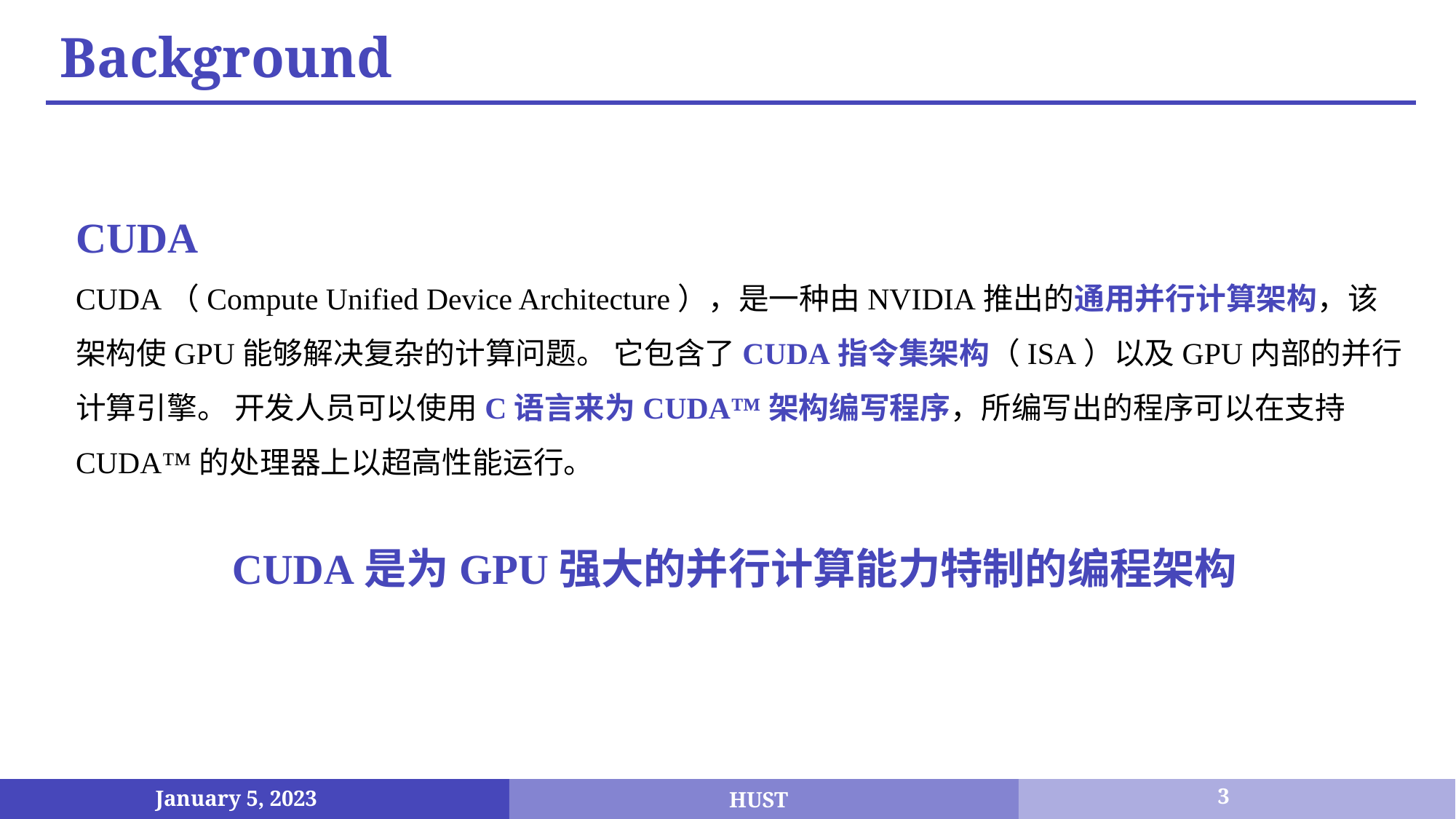

Background
CUDA
CUDA（Compute Unified Device Architecture），是一种由NVIDIA推出的通用并行计算架构，该架构使GPU能够解决复杂的计算问题。 它包含了CUDA指令集架构（ISA）以及GPU内部的并行计算引擎。 开发人员可以使用C语言来为CUDA™架构编写程序，所编写出的程序可以在支持CUDA™的处理器上以超高性能运行。

CUDA是为GPU强大的并行计算能力特制的编程架构
3
January 5, 2023

HUST